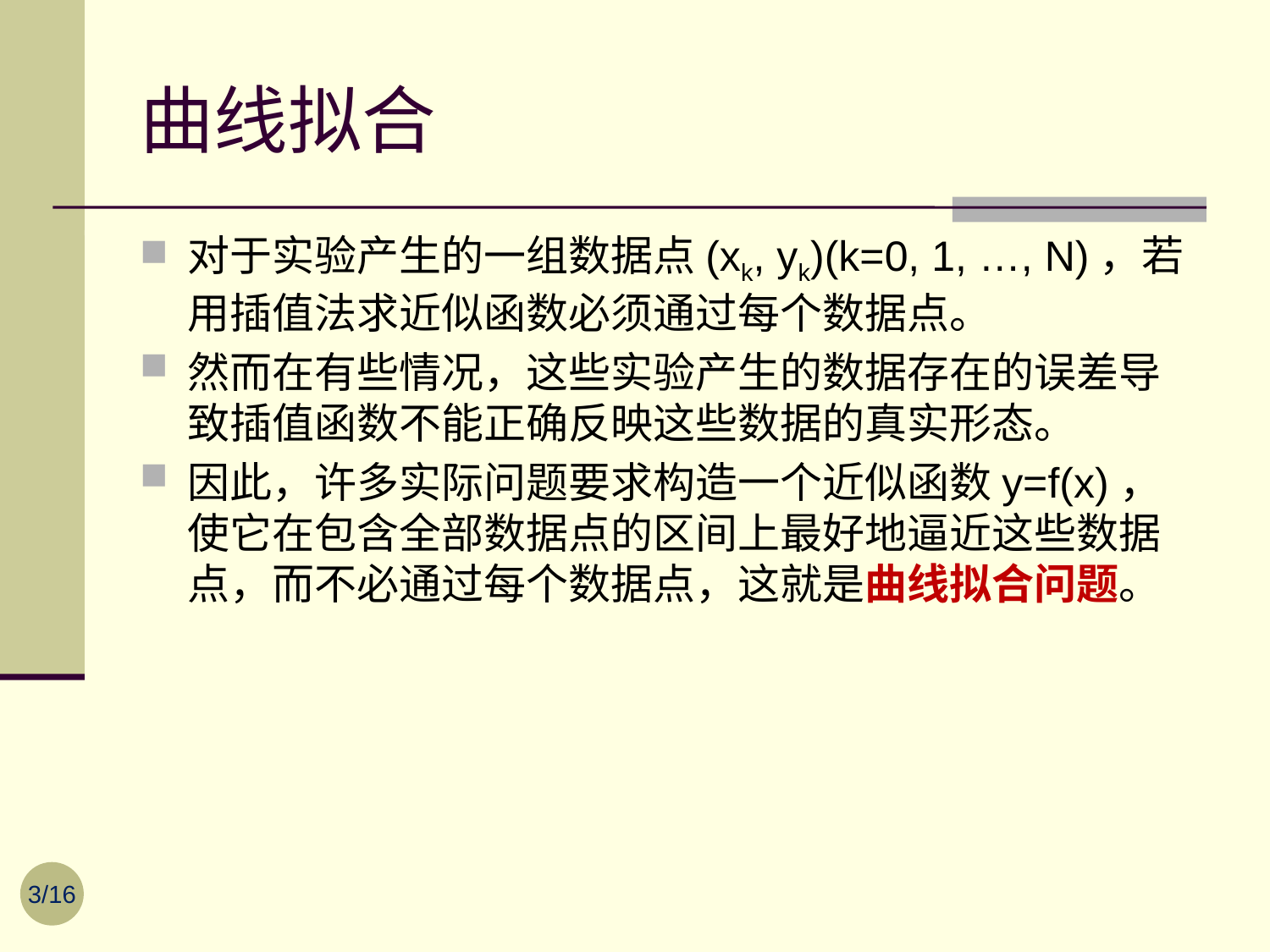

# 曲线拟合
对于实验产生的一组数据点(xk, yk)(k=0, 1, …, N)，若用插值法求近似函数必须通过每个数据点。
然而在有些情况，这些实验产生的数据存在的误差导致插值函数不能正确反映这些数据的真实形态。
因此，许多实际问题要求构造一个近似函数y=f(x)，使它在包含全部数据点的区间上最好地逼近这些数据点，而不必通过每个数据点，这就是曲线拟合问题。